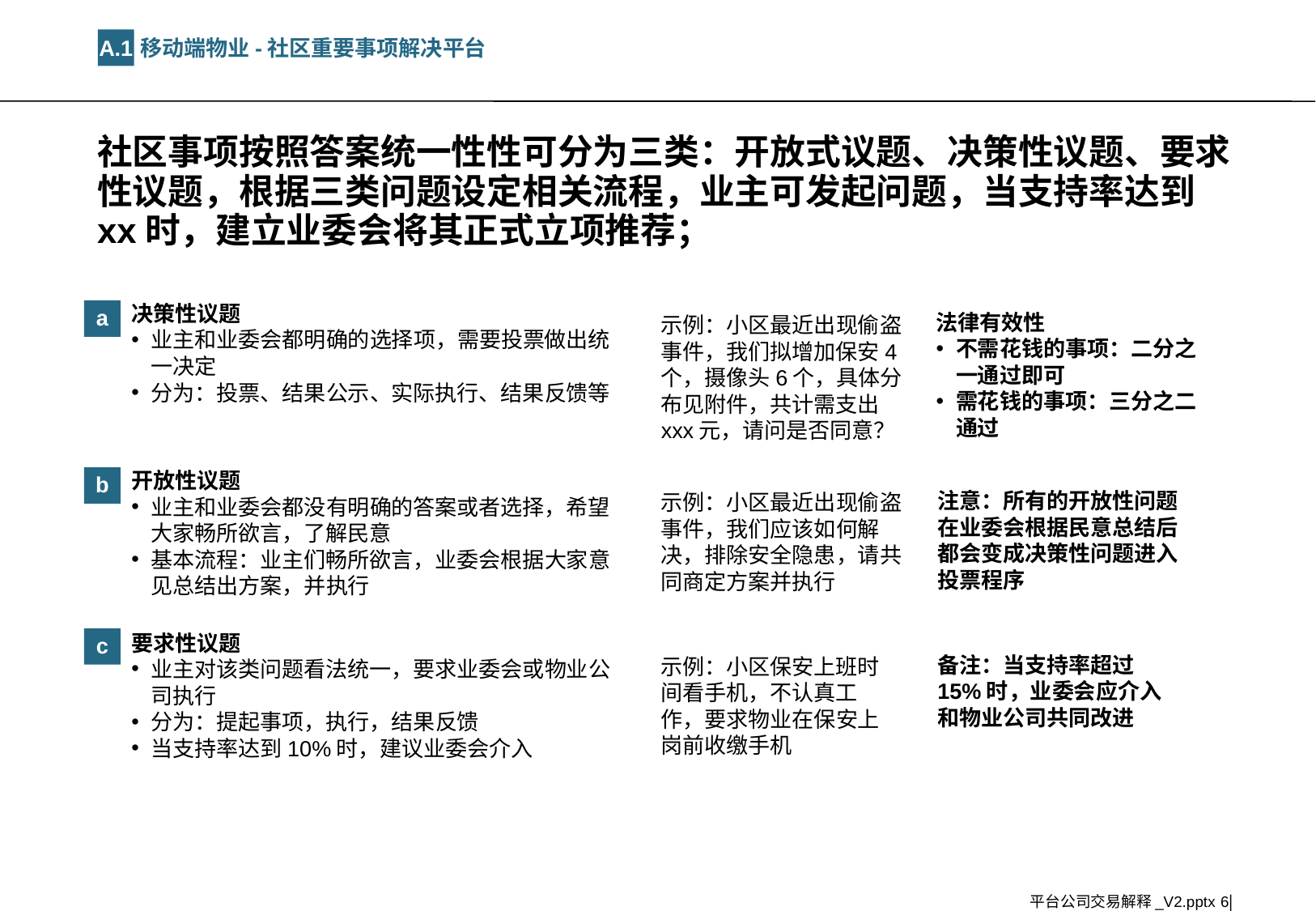

A.1
移动端物业-社区重要事项解决平台
# 社区事项按照答案统一性性可分为三类：开放式议题、决策性议题、要求性议题，根据三类问题设定相关流程，业主可发起问题，当支持率达到xx时，建立业委会将其正式立项推荐；
决策性议题
业主和业委会都明确的选择项，需要投票做出统一决定
分为：投票、结果公示、实际执行、结果反馈等
a
法律有效性
不需花钱的事项：二分之一通过即可
需花钱的事项：三分之二通过
示例：小区最近出现偷盗事件，我们拟增加保安4个，摄像头6个，具体分布见附件，共计需支出xxx元，请问是否同意？
开放性议题
业主和业委会都没有明确的答案或者选择，希望大家畅所欲言，了解民意
基本流程：业主们畅所欲言，业委会根据大家意见总结出方案，并执行
b
注意：所有的开放性问题在业委会根据民意总结后都会变成决策性问题进入投票程序
示例：小区最近出现偷盗事件，我们应该如何解决，排除安全隐患，请共同商定方案并执行
c
要求性议题
业主对该类问题看法统一，要求业委会或物业公司执行
分为：提起事项，执行，结果反馈
当支持率达到10%时，建议业委会介入
备注：当支持率超过15%时，业委会应介入和物业公司共同改进
示例：小区保安上班时间看手机，不认真工作，要求物业在保安上岗前收缴手机
Document number
6